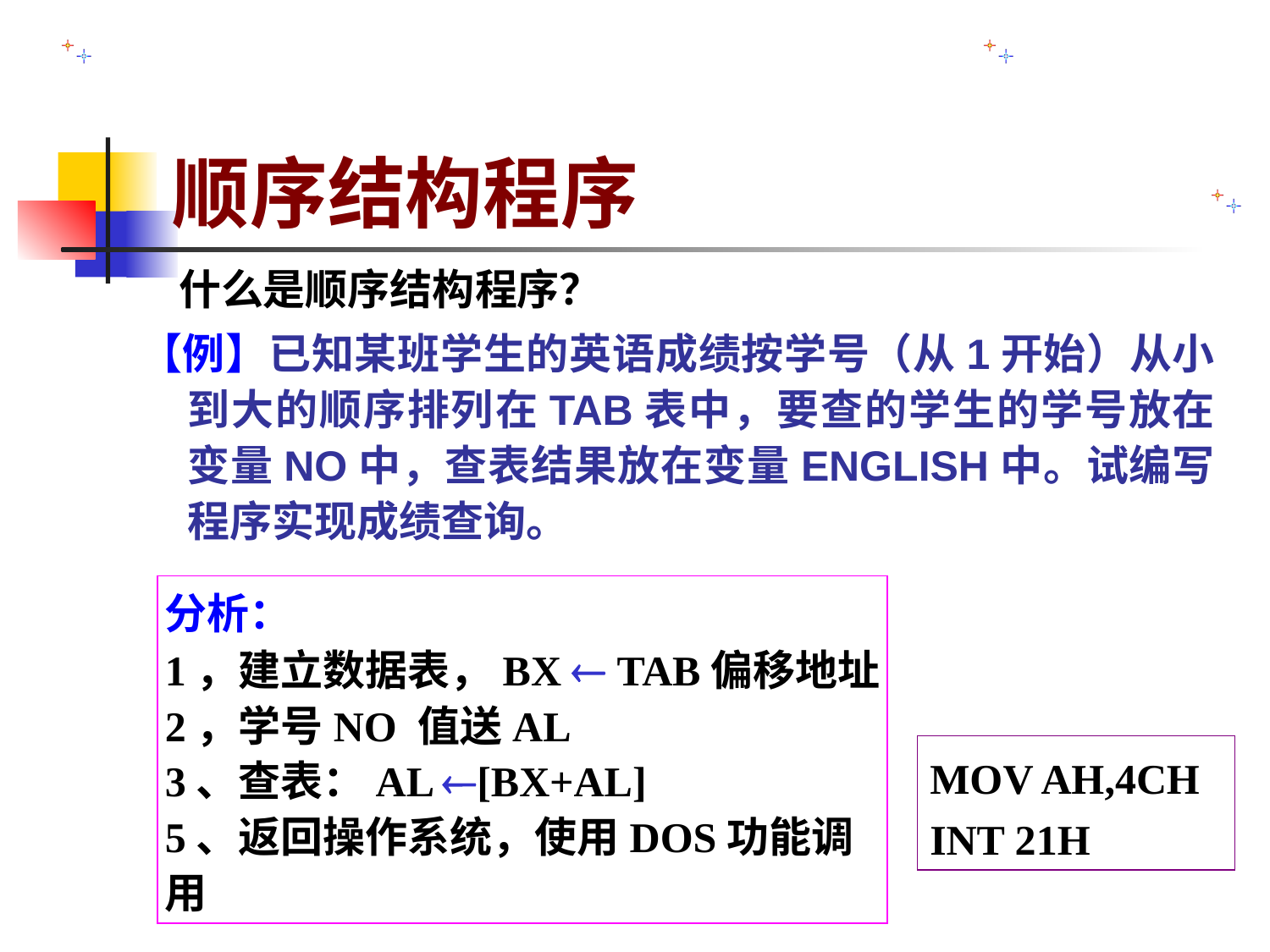

# 顺序结构程序
什么是顺序结构程序？
【例】已知某班学生的英语成绩按学号（从1开始）从小到大的顺序排列在TAB表中，要查的学生的学号放在变量NO中，查表结果放在变量ENGLISH中。试编写程序实现成绩查询。
分析：
1，建立数据表，BX ← TAB偏移地址
2，学号NO 值送AL
3、查表：AL ←[BX+AL]
5、返回操作系统，使用DOS功能调用
MOV AH,4CH
INT 21H